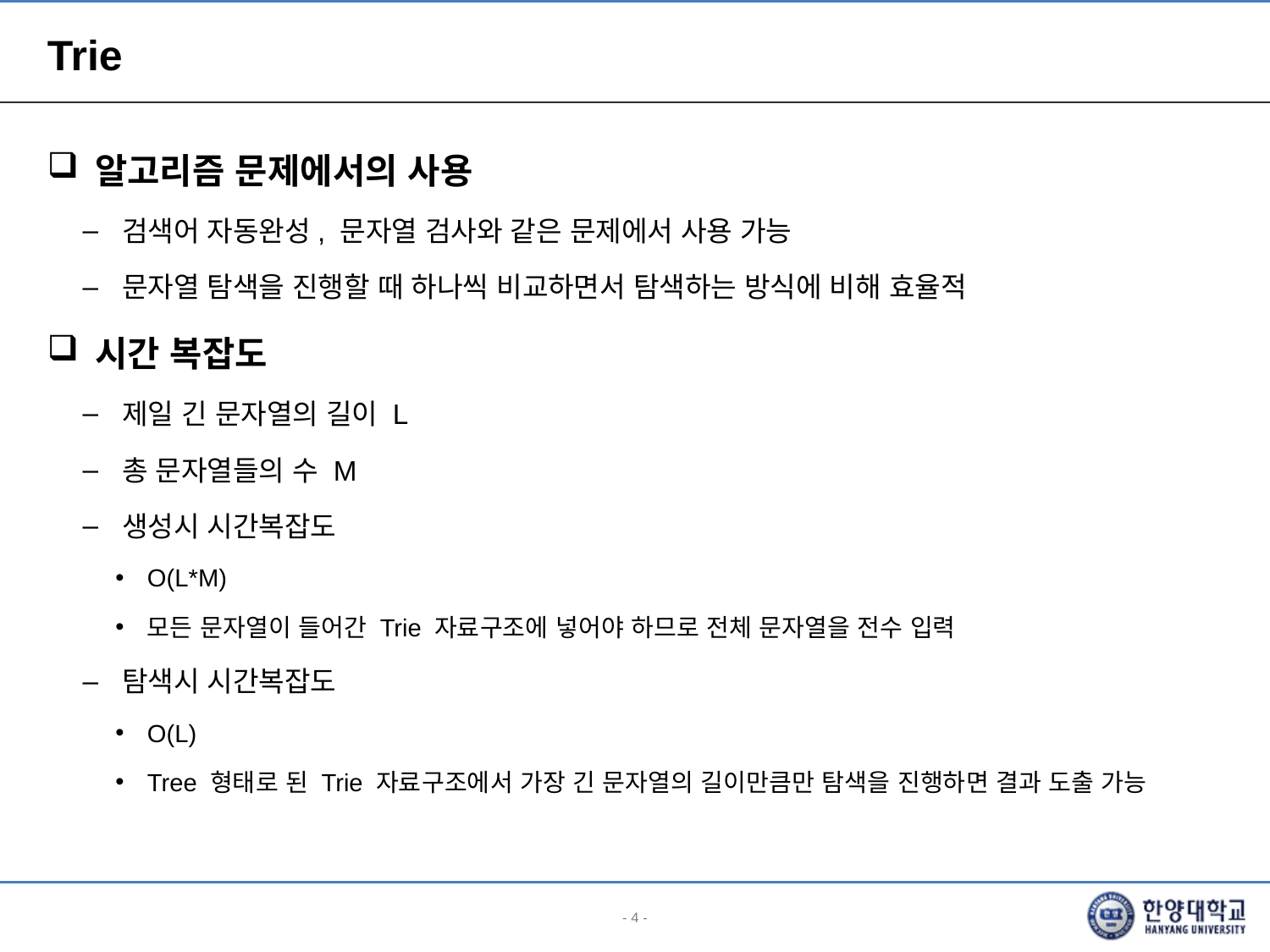

# Trie
알고리즘 문제에서의 사용
검색어 자동완성, 문자열 검사와 같은 문제에서 사용 가능
문자열 탐색을 진행할 때 하나씩 비교하면서 탐색하는 방식에 비해 효율적
시간 복잡도
제일 긴 문자열의 길이 L
총 문자열들의 수 M
생성시 시간복잡도
O(L*M)
모든 문자열이 들어간 Trie 자료구조에 넣어야 하므로 전체 문자열을 전수 입력
탐색시 시간복잡도
O(L)
Tree 형태로 된 Trie 자료구조에서 가장 긴 문자열의 길이만큼만 탐색을 진행하면 결과 도출 가능